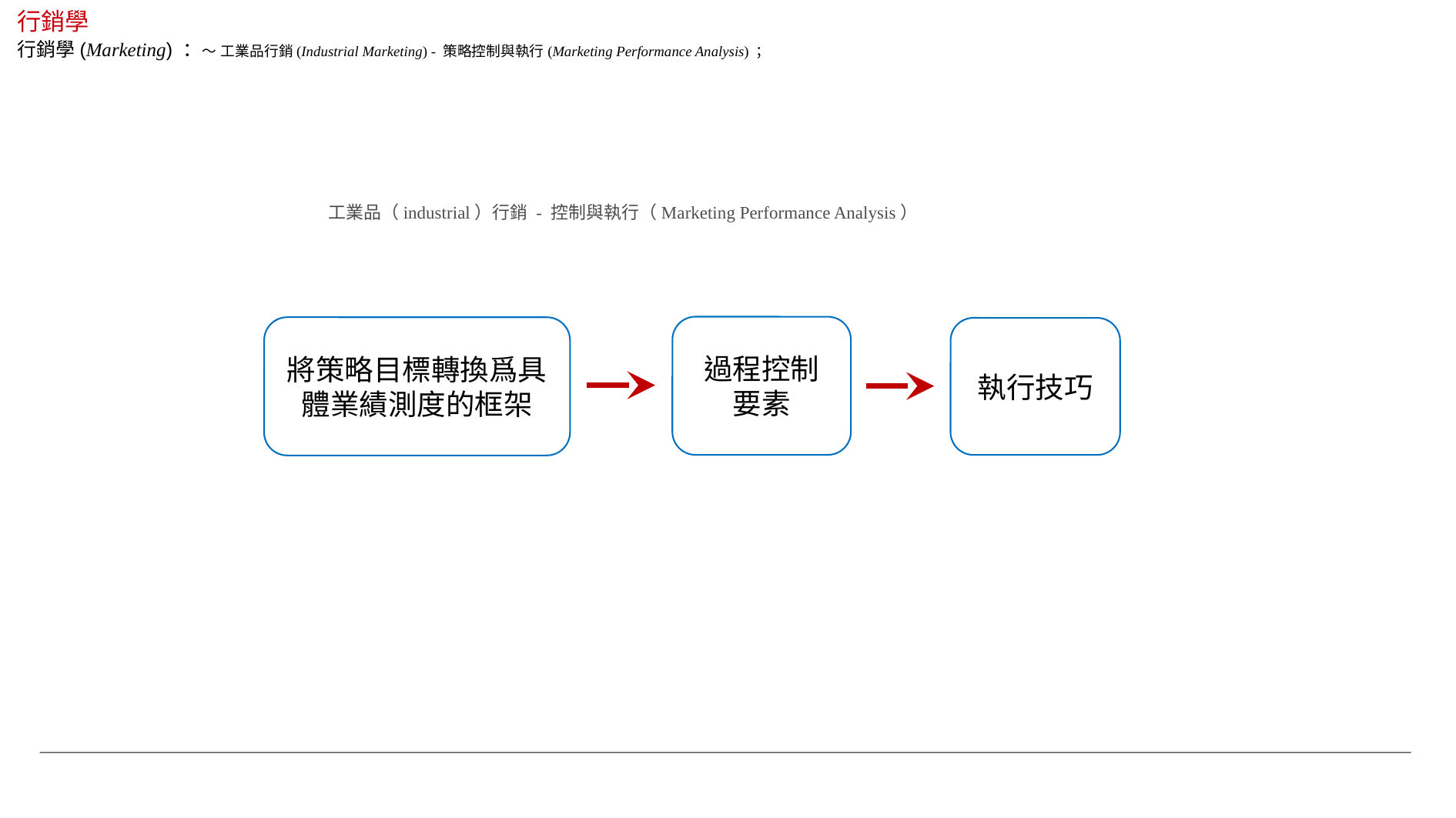

行銷學
行銷學(Marketing) ：～ 工業品行銷(Industrial Marketing) - 策略控制與執行(Marketing Performance Analysis) ；
工業品（industrial）行銷 - 控制與執行（Marketing Performance Analysis）
過程控制要素
將策略目標轉換爲具體業績測度的框架
執行技巧